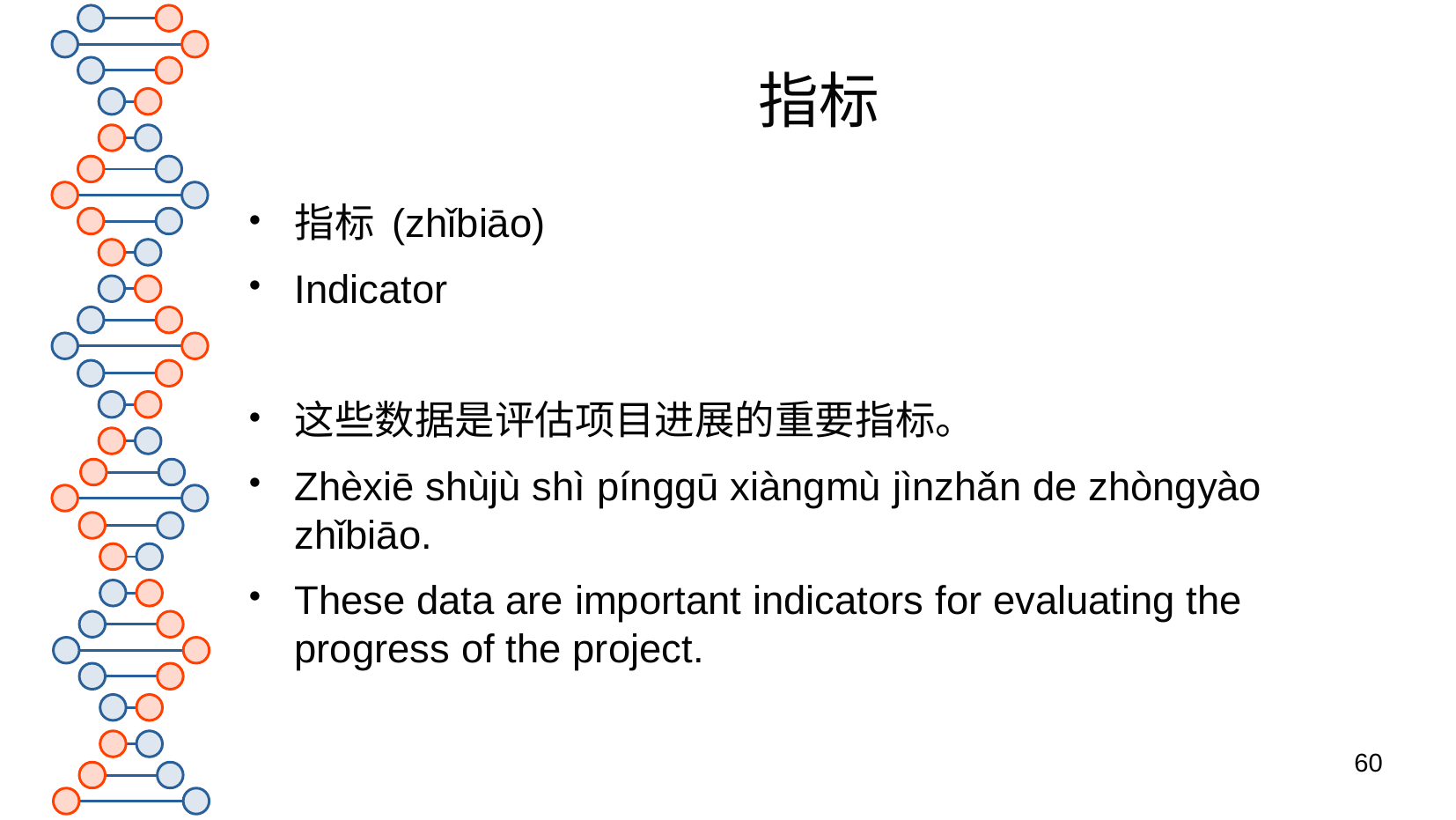

# 指标
指标 (zhǐbiāo)
Indicator

这些数据是评估项目进展的重要指标。
Zhèxiē shùjù shì pínggū xiàngmù jìnzhǎn de zhòngyào zhǐbiāo.
These data are important indicators for evaluating the progress of the project.

60